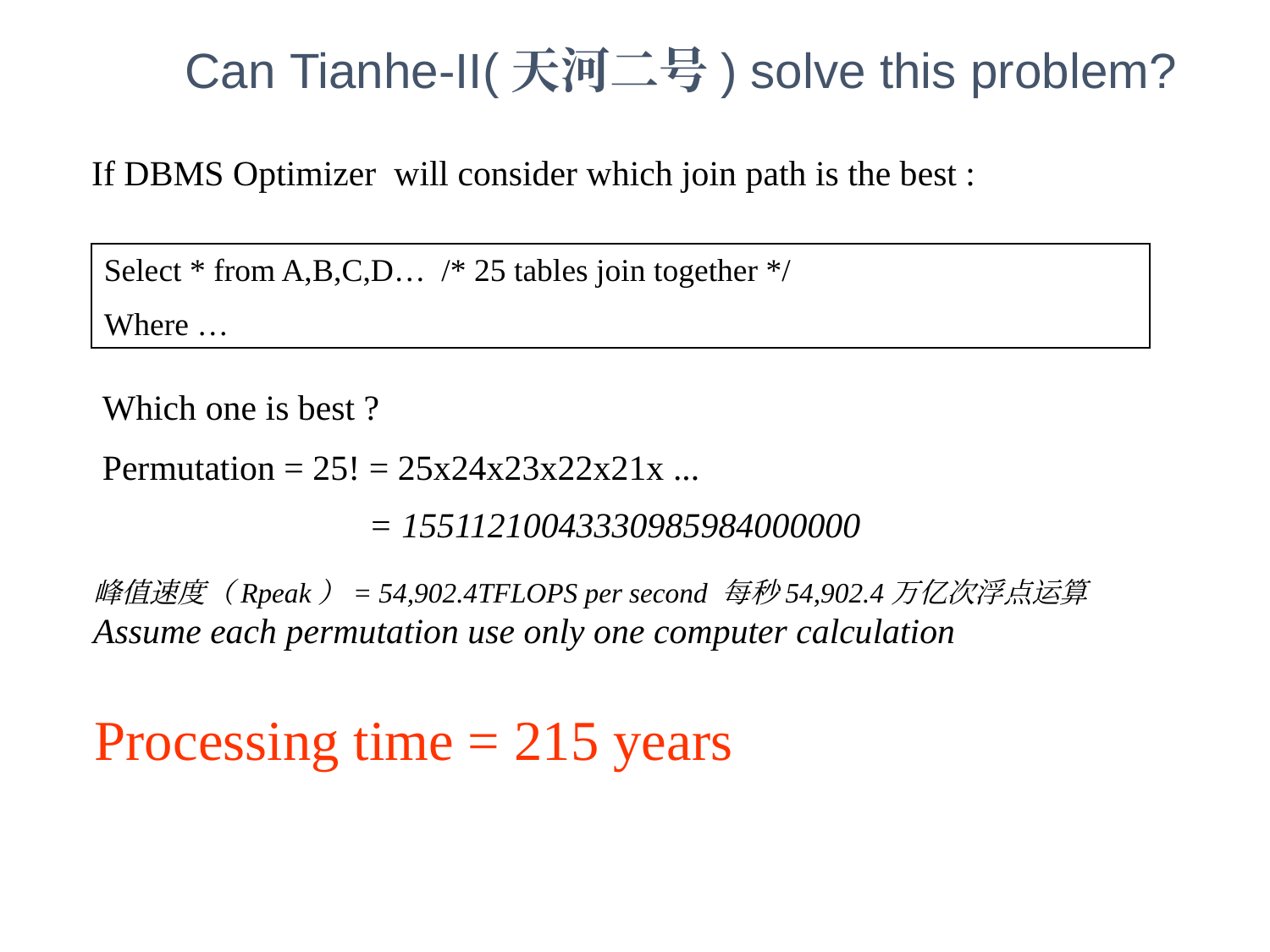

Can Tianhe-II(天河二号) solve this problem?
If DBMS Optimizer  will consider which join path is the best :
Select * from A,B,C,D…  /* 25 tables join together */
Where …
Which one is best ?
Permutation = 25! = 25x24x23x22x21x ...
= 15511210043330985984000000
峰值速度（Rpeak）= 54,902.4TFLOPS per second 每秒54,902.4万亿次浮点运算
Assume each permutation use only one computer calculation
Processing time = 215 years